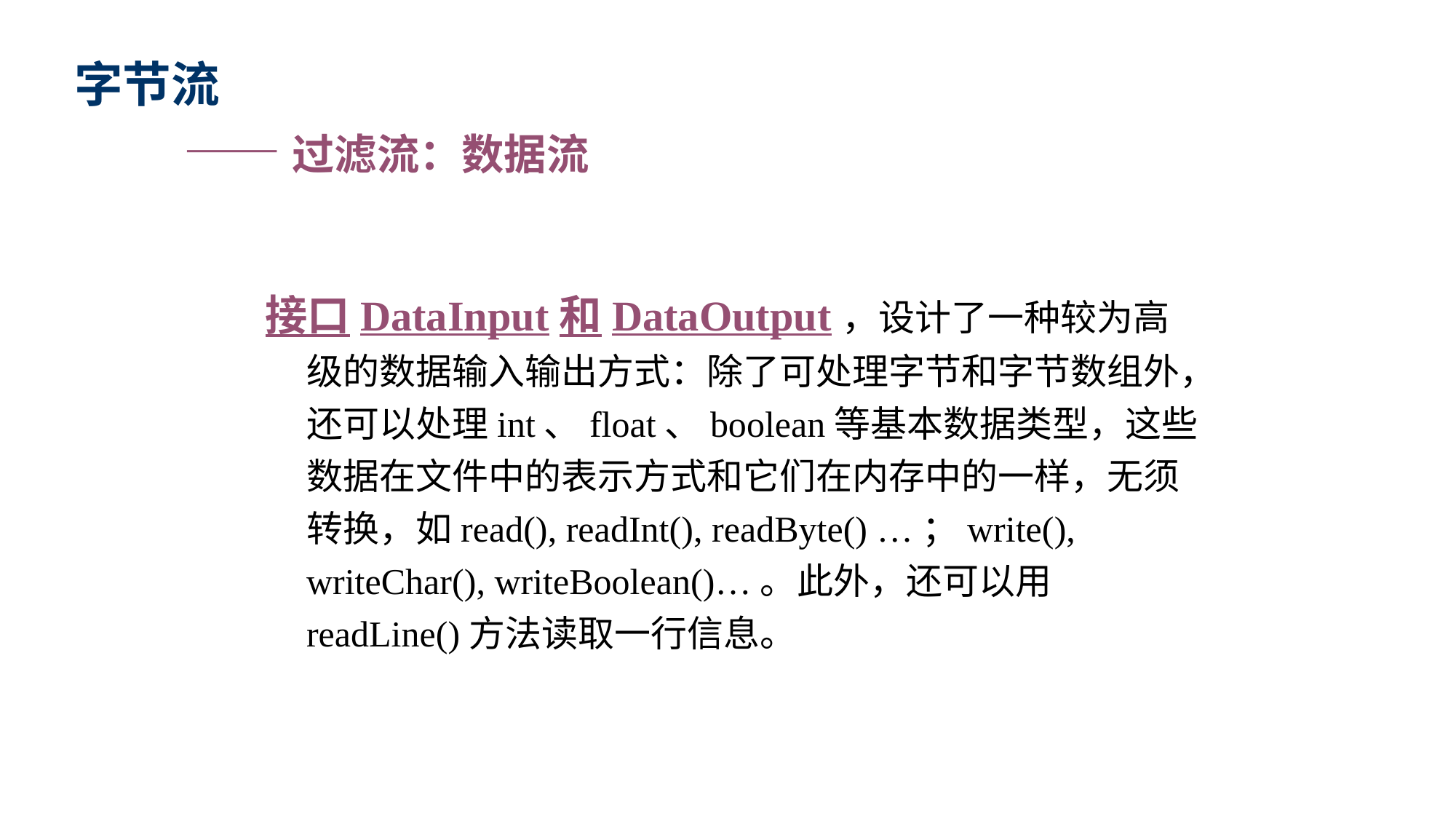

字节流
	——过滤流：数据流
接口DataInput和DataOutput，设计了一种较为高级的数据输入输出方式：除了可处理字节和字节数组外，还可以处理int、float、boolean等基本数据类型，这些数据在文件中的表示方式和它们在内存中的一样，无须转换，如read(), readInt(), readByte() …；write(), writeChar(), writeBoolean()…。此外，还可以用readLine()方法读取一行信息。